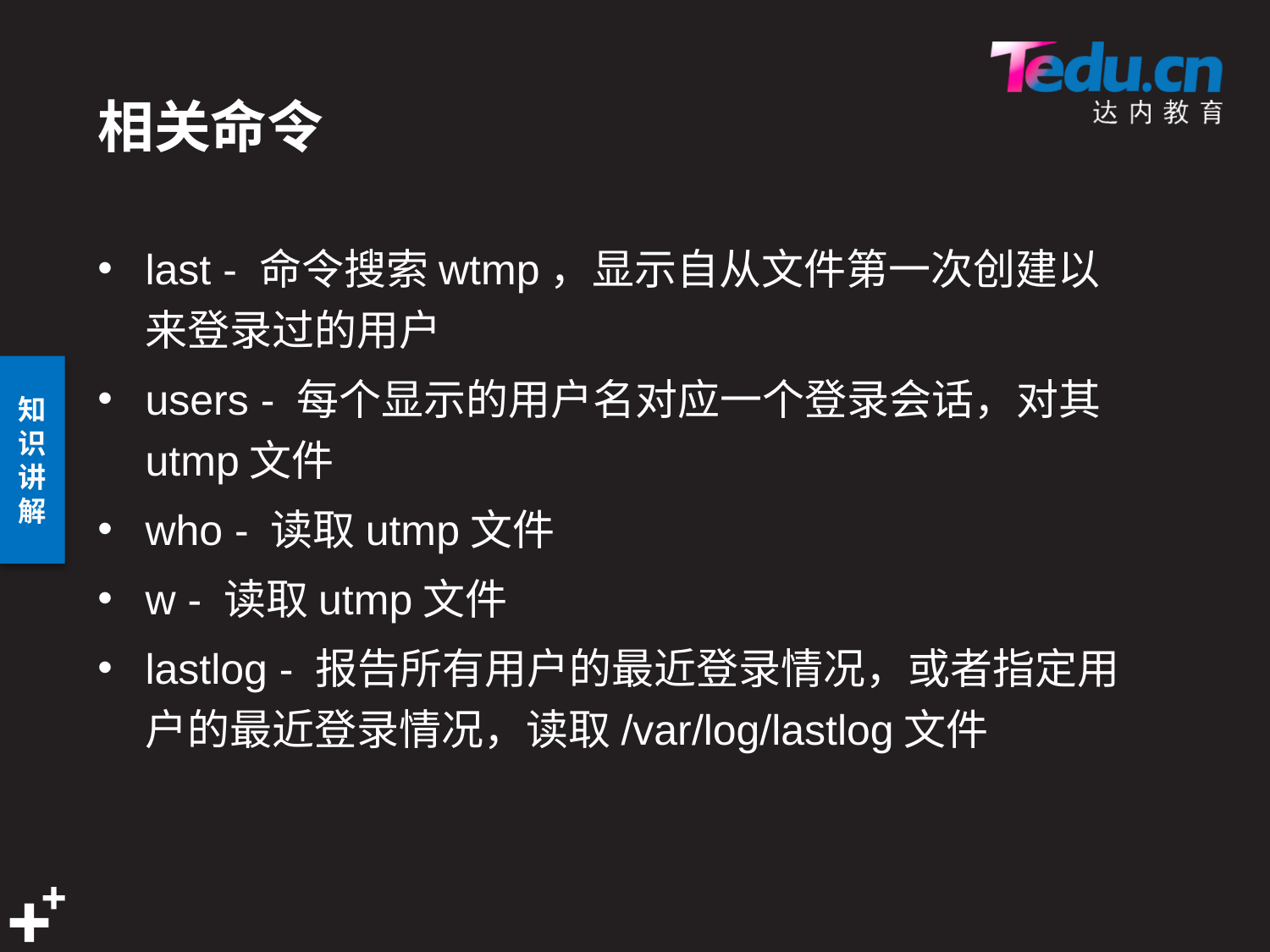

# 相关命令
last - 命令搜索wtmp，显示自从文件第一次创建以来登录过的用户
users - 每个显示的用户名对应一个登录会话，对其utmp文件
who - 读取utmp文件
w - 读取utmp文件
lastlog - 报告所有用户的最近登录情况，或者指定用户的最近登录情况，读取/var/log/lastlog文件